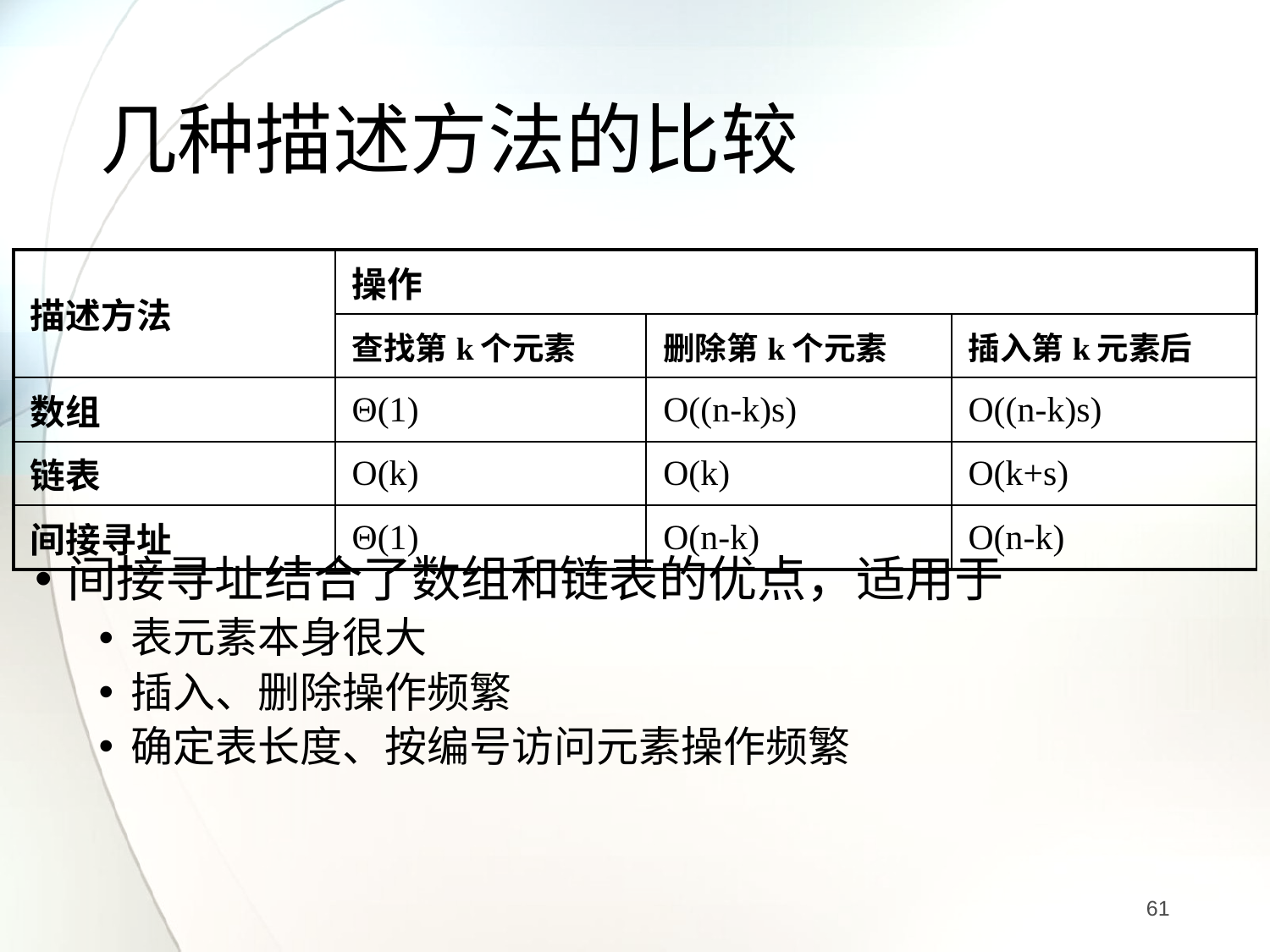

# 几种描述方法的比较
| 描述方法 | 操作 |  |  |
| --- | --- | --- | --- |
|  | 查找第k个元素 | 删除第k个元素 | 插入第k元素后 |
| 数组 | Θ(1) | O((n-k)s) | O((n-k)s) |
| 链表 | O(k) | O(k) | O(k+s) |
| 间接寻址 | Θ(1) | O(n-k) | O(n-k) |
间接寻址结合了数组和链表的优点，适用于
表元素本身很大
插入、删除操作频繁
确定表长度、按编号访问元素操作频繁
61